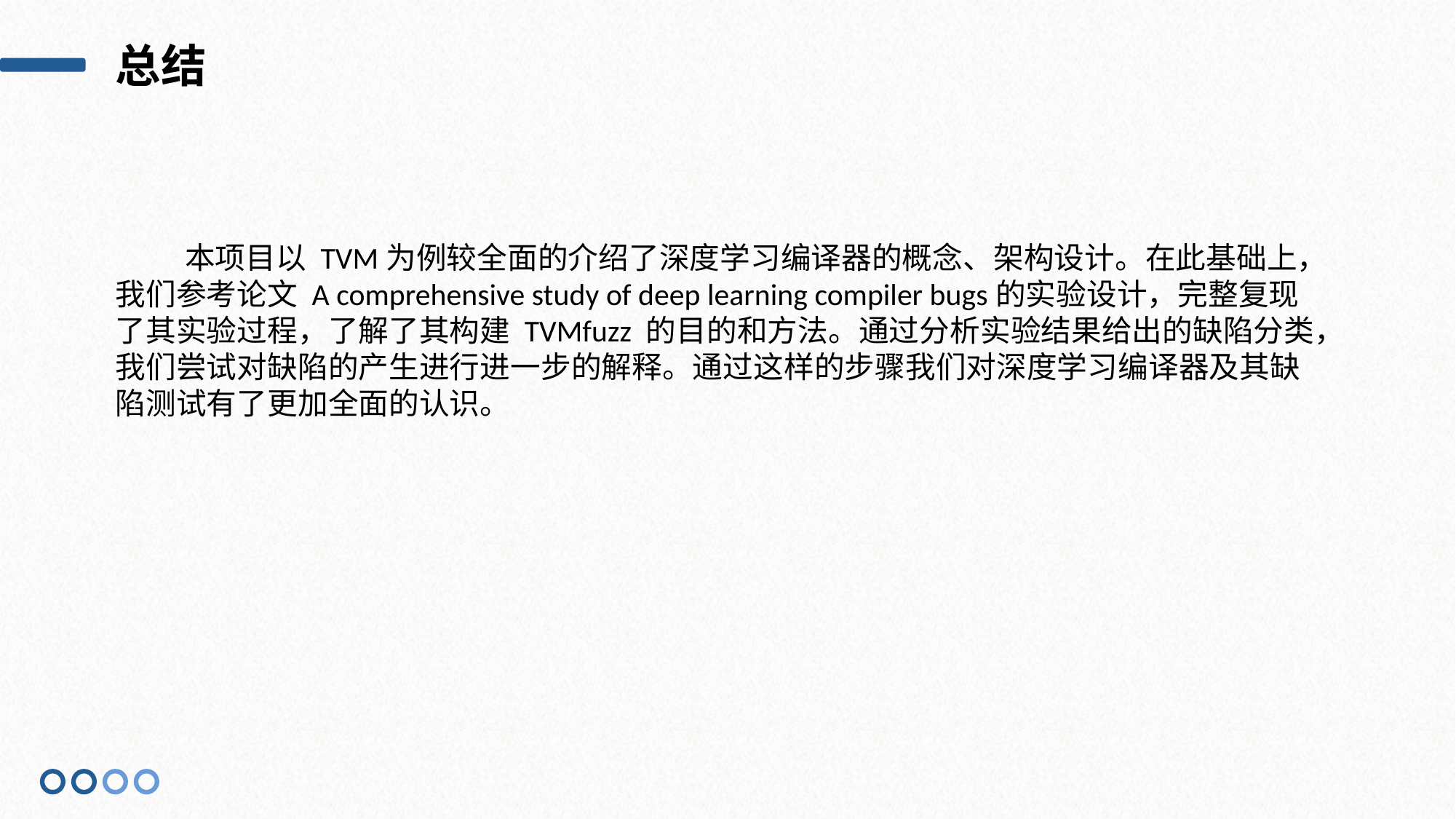

总结

         本项目以 TVM为例较全面的介绍了深度学习编译器的概念、架构设计。在此基础上，我们参考论文 A comprehensive study of deep learning compiler bugs的实验设计，完整复现了其实验过程，了解了其构建 TVMfuzz 的目的和方法。通过分析实验结果给出的缺陷分类，我们尝试对缺陷的产生进行进一步的解释。通过这样的步骤我们对深度学习编译器及其缺陷测试有了更加全面的认识。